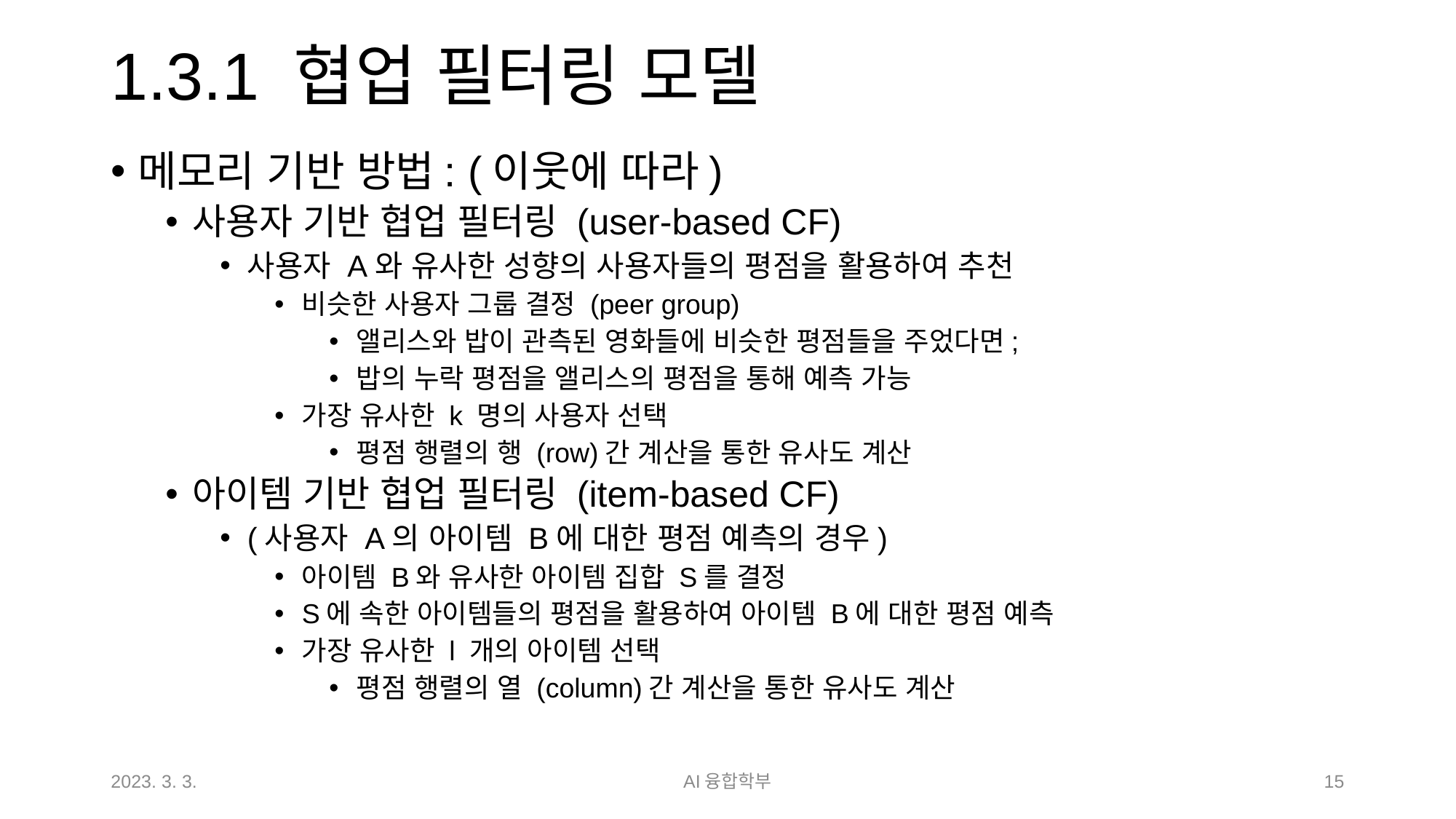

# 1.3.1 협업 필터링 모델
메모리 기반 방법: (이웃에 따라)
사용자 기반 협업 필터링 (user-based CF)
사용자 A와 유사한 성향의 사용자들의 평점을 활용하여 추천
비슷한 사용자 그룹 결정 (peer group)
앨리스와 밥이 관측된 영화들에 비슷한 평점들을 주었다면;
밥의 누락 평점을 앨리스의 평점을 통해 예측 가능
가장 유사한 k 명의 사용자 선택
평점 행렬의 행 (row)간 계산을 통한 유사도 계산
아이템 기반 협업 필터링 (item-based CF)
(사용자 A의 아이템 B에 대한 평점 예측의 경우)
아이템 B와 유사한 아이템 집합 S를 결정
S에 속한 아이템들의 평점을 활용하여 아이템 B에 대한 평점 예측
가장 유사한 l 개의 아이템 선택
평점 행렬의 열 (column)간 계산을 통한 유사도 계산

2023. 3. 3.
AI융합학부
15